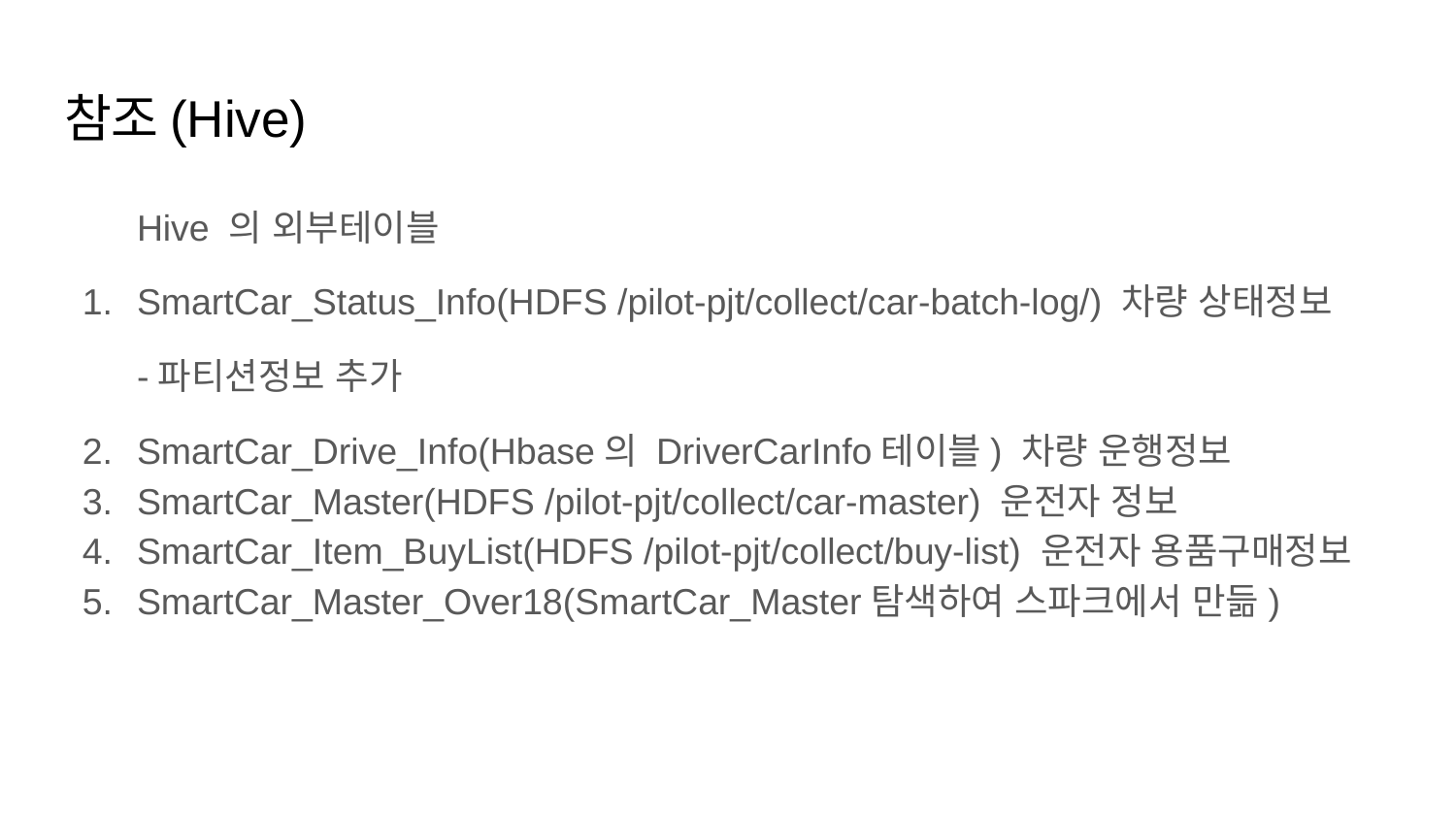

# 참조(Hive)
Hive 의 외부테이블
SmartCar_Status_Info(HDFS /pilot-pjt/collect/car-batch-log/) 차량 상태정보
-파티션정보 추가
SmartCar_Drive_Info(Hbase의 DriverCarInfo테이블) 차량 운행정보
SmartCar_Master(HDFS /pilot-pjt/collect/car-master) 운전자 정보
SmartCar_Item_BuyList(HDFS /pilot-pjt/collect/buy-list) 운전자 용품구매정보
SmartCar_Master_Over18(SmartCar_Master탐색하여 스파크에서 만듦)